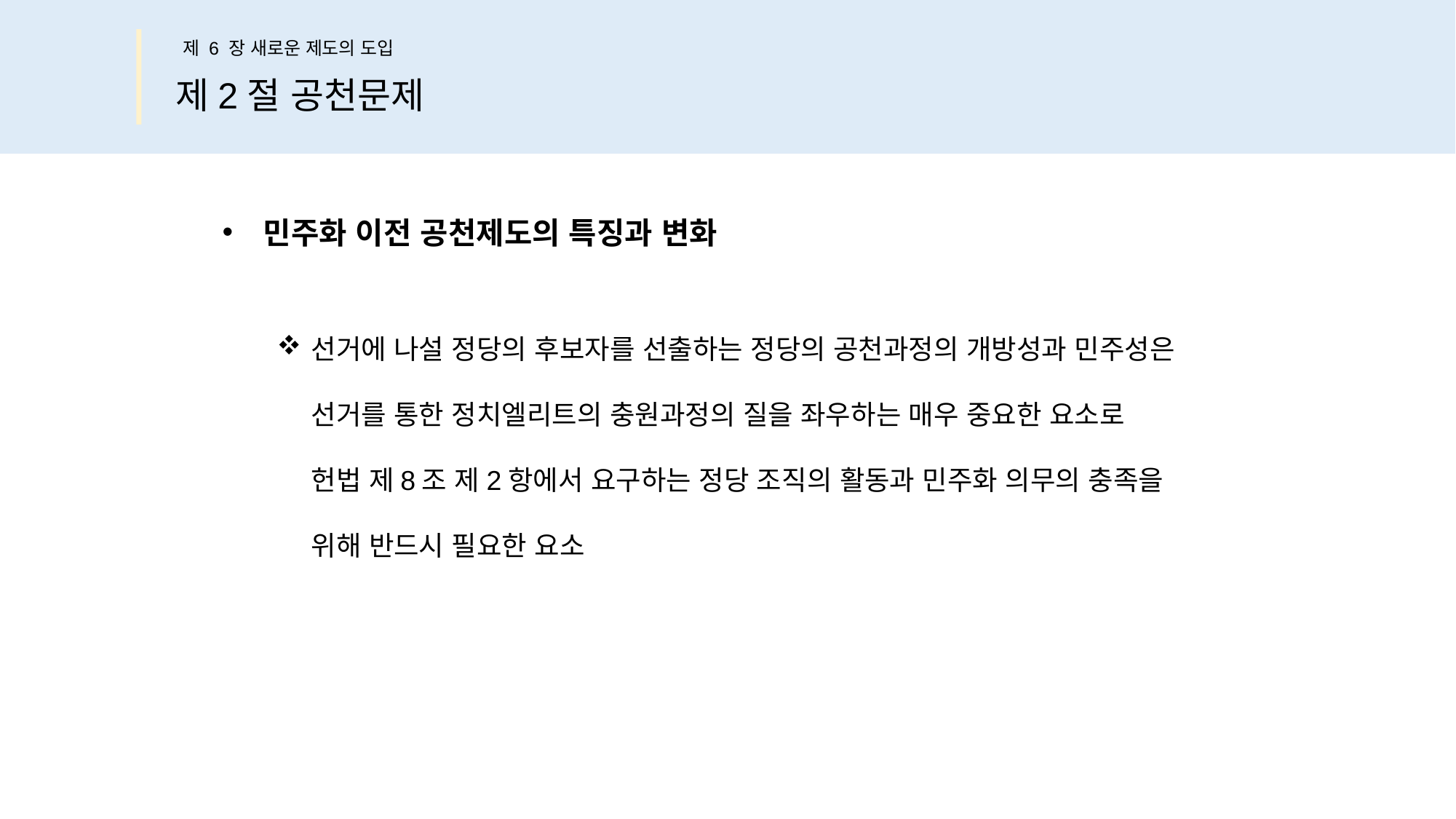

제 6 장 새로운 제도의 도입
제2절 공천문제
민주화 이전 공천제도의 특징과 변화

선거에 나설 정당의 후보자를 선출하는 정당의 공천과정의 개방성과 민주성은
선거를 통한 정치엘리트의 충원과정의 질을 좌우하는 매우 중요한 요소로
헌법 제8조 제2항에서 요구하는 정당 조직의 활동과 민주화 의무의 충족을
위해 반드시 필요한 요소